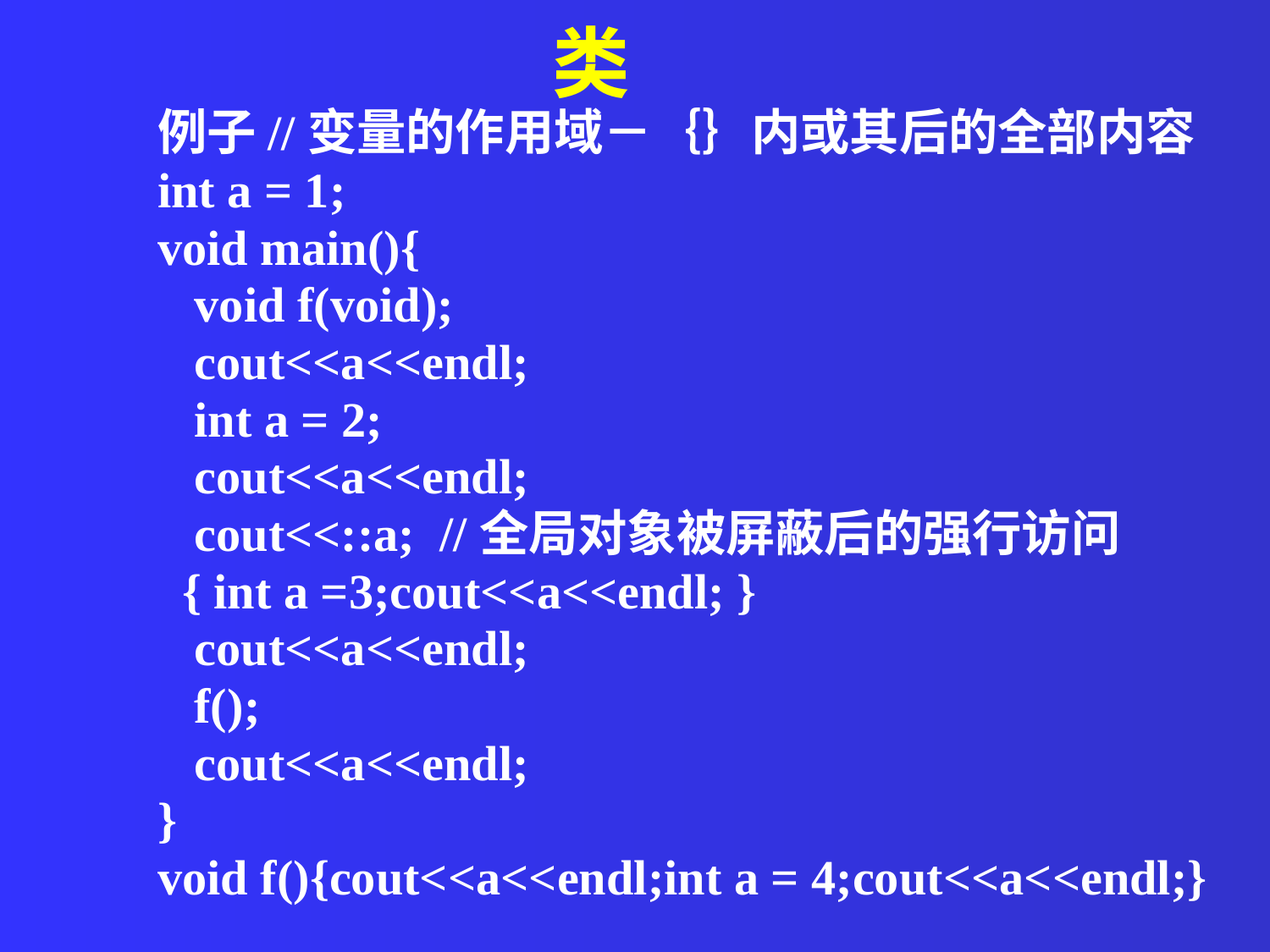

类
例子//变量的作用域－｛｝内或其后的全部内容
int a = 1;
void main(){
   void f(void);
   cout<<a<<endl;
   int a = 2;
   cout<<a<<endl;
   cout<<::a;  //全局对象被屏蔽后的强行访问
  { int a =3;cout<<a<<endl; }
   cout<<a<<endl;
   f();
   cout<<a<<endl;
}
void f(){cout<<a<<endl;int a = 4;cout<<a<<endl;}